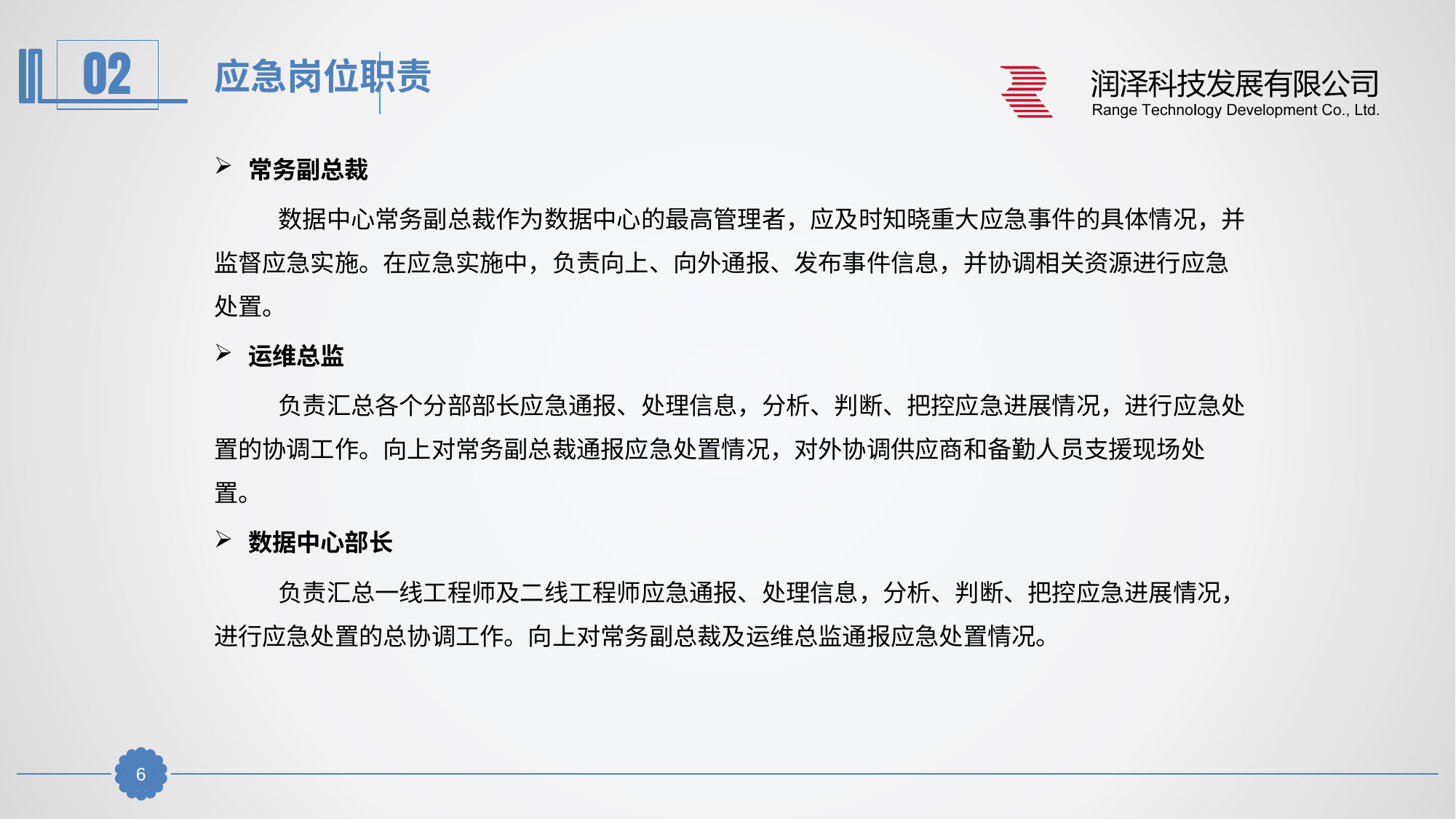

应急岗位职责
常务副总裁
数据中心常务副总裁作为数据中心的最高管理者，应及时知晓重大应急事件的具体情况，并监督应急实施。在应急实施中，负责向上、向外通报、发布事件信息，并协调相关资源进行应急处置。
运维总监
负责汇总各个分部部长应急通报、处理信息，分析、判断、把控应急进展情况，进行应急处置的协调工作。向上对常务副总裁通报应急处置情况，对外协调供应商和备勤人员支援现场处置。
数据中心部长
负责汇总一线工程师及二线工程师应急通报、处理信息，分析、判断、把控应急进展情况，进行应急处置的总协调工作。向上对常务副总裁及运维总监通报应急处置情况。

6